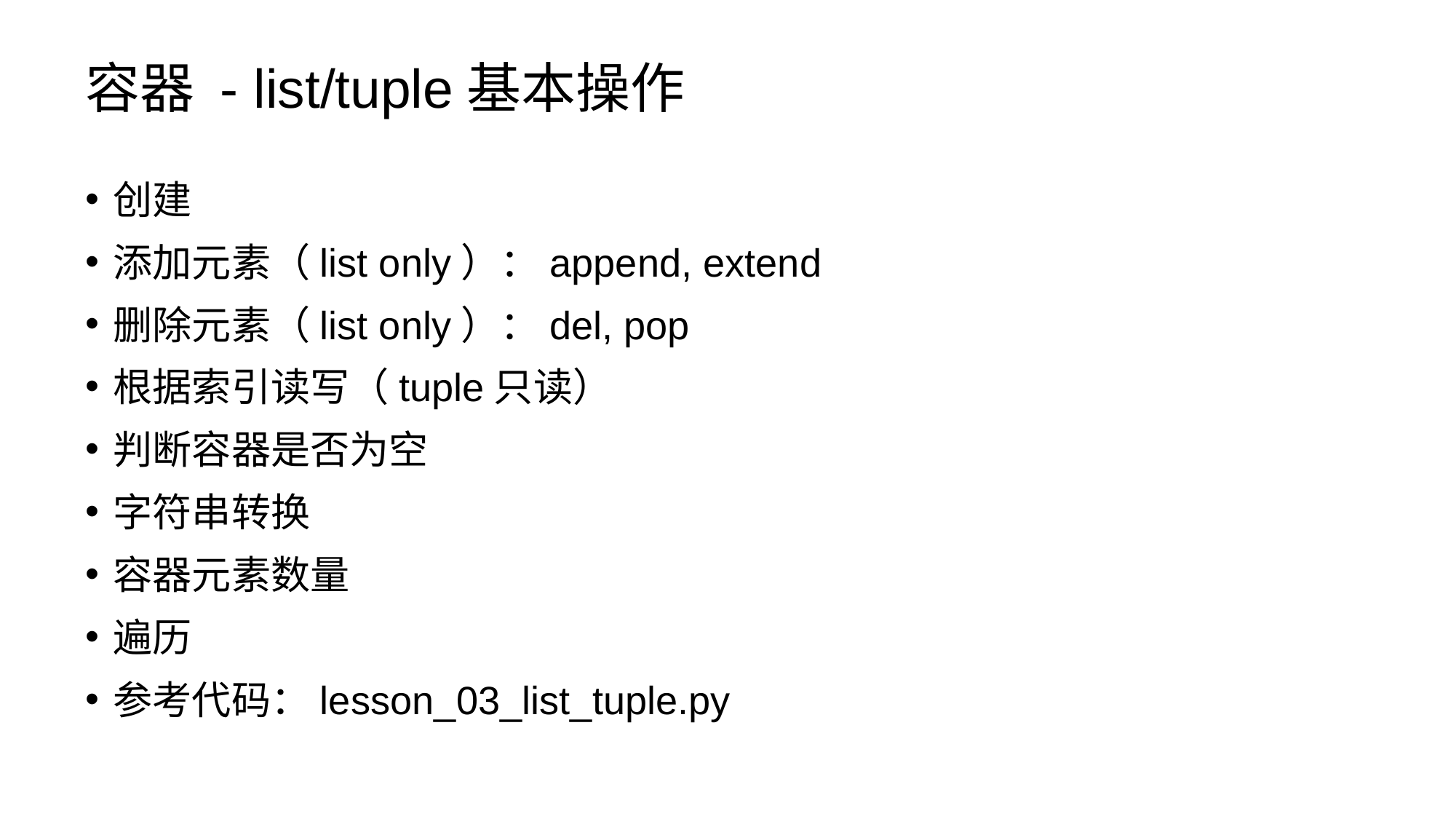

# 容器 - list/tuple基本操作
创建
添加元素（list only）：append, extend
删除元素（list only）：del, pop
根据索引读写（tuple只读）
判断容器是否为空
字符串转换
容器元素数量
遍历
参考代码：lesson_03_list_tuple.py